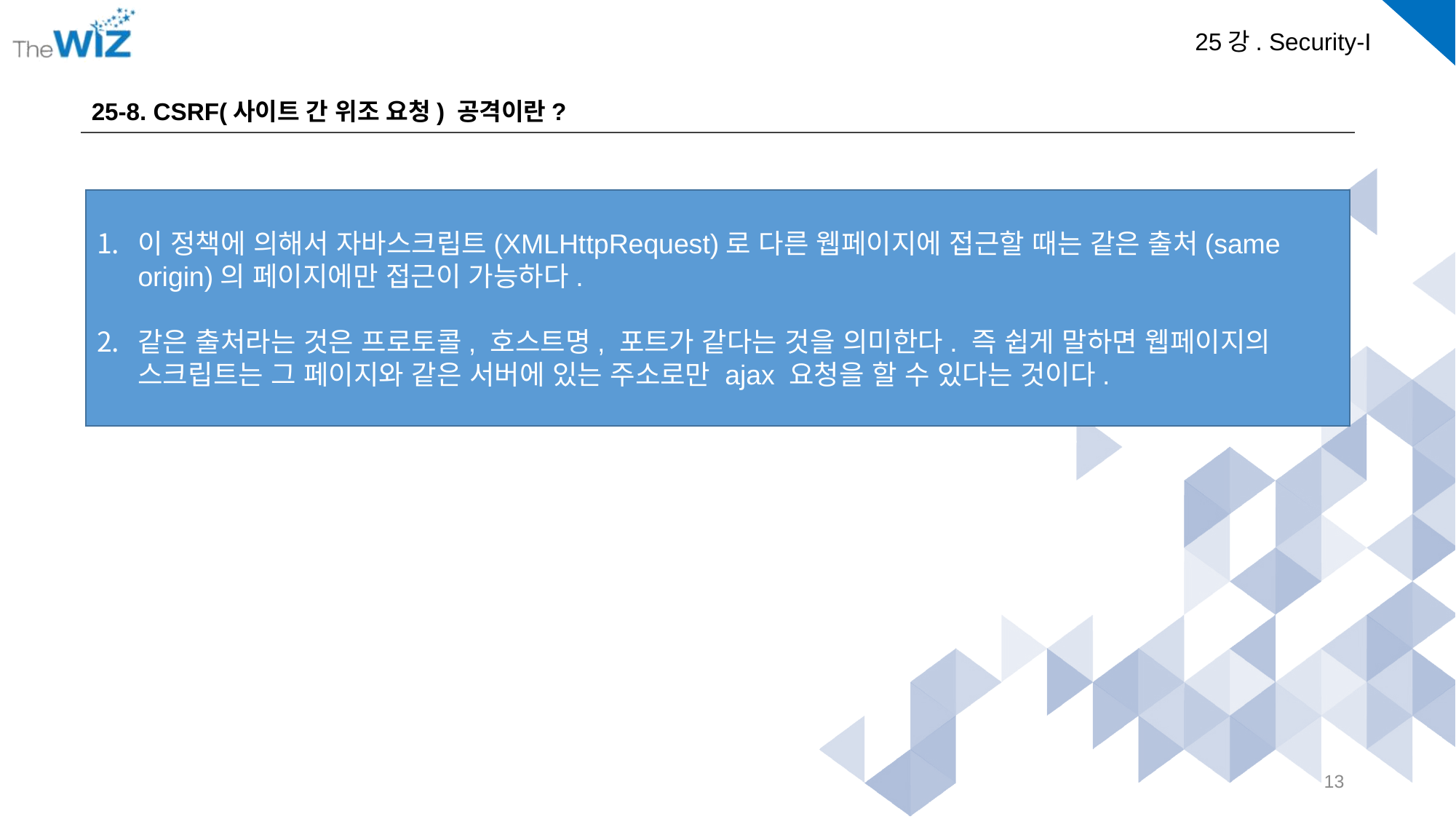

25-8. CSRF(사이트 간 위조 요청) 공격이란?
이 정책에 의해서 자바스크립트(XMLHttpRequest)로 다른 웹페이지에 접근할 때는 같은 출처(same origin)의 페이지에만 접근이 가능하다.

같은 출처라는 것은 프로토콜, 호스트명, 포트가 같다는 것을 의미한다. 즉 쉽게 말하면 웹페이지의 스크립트는 그 페이지와 같은 서버에 있는 주소로만 ajax 요청을 할 수 있다는 것이다.
13